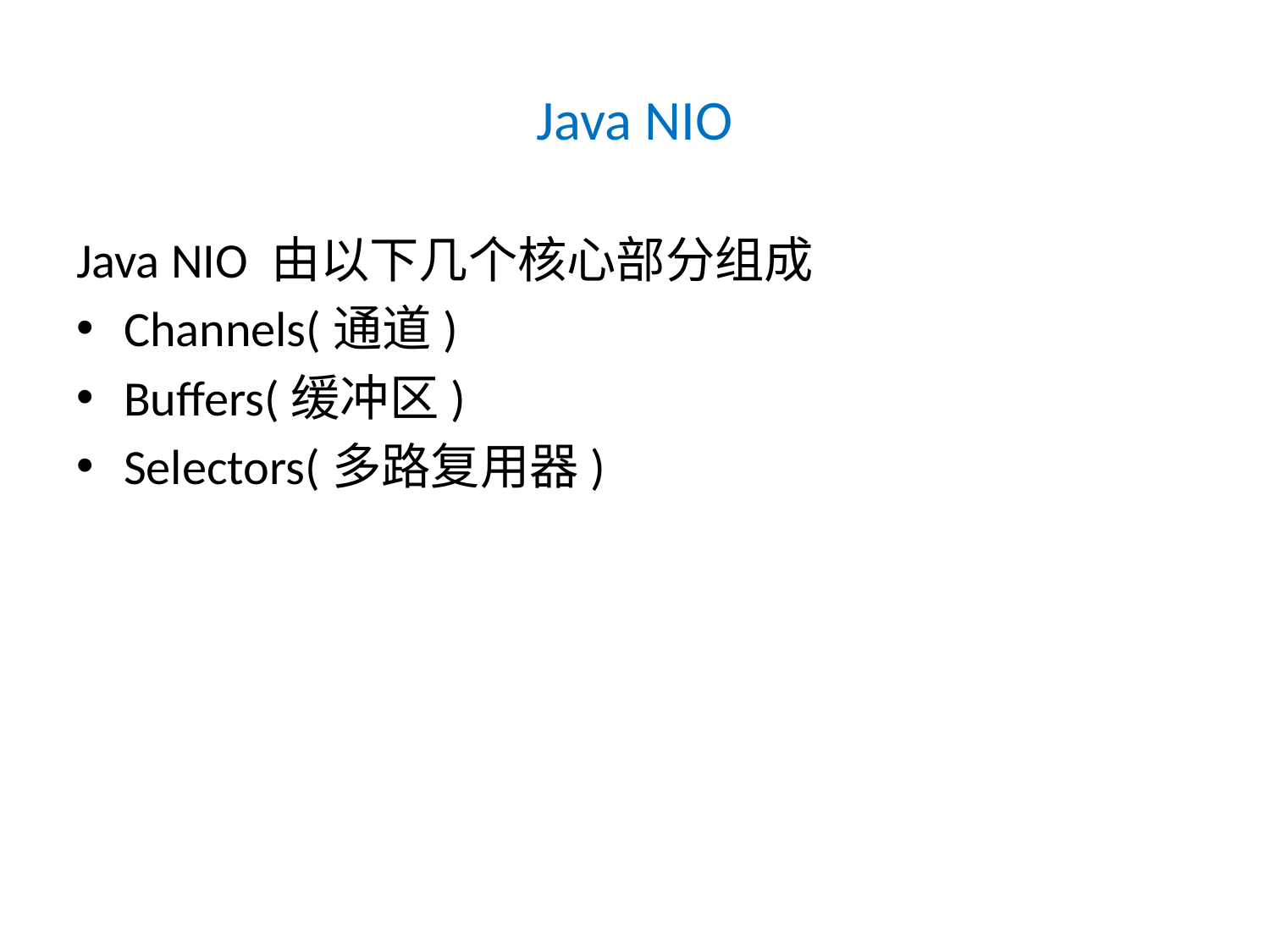

# Java NIO
Java NIO 由以下几个核心部分组成
Channels(通道)
Buffers(缓冲区)
Selectors(多路复用器)